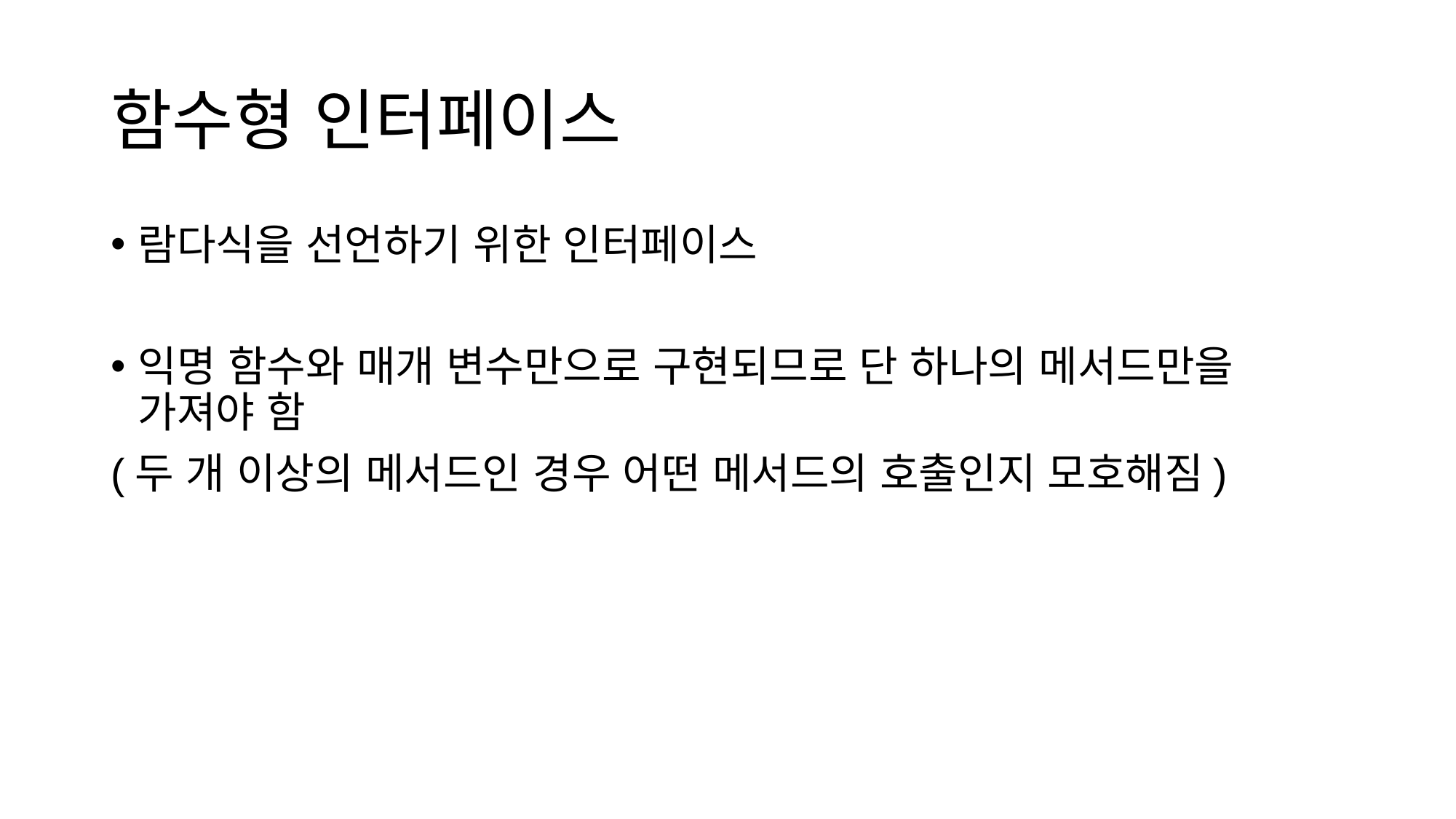

# 함수형 인터페이스
람다식을 선언하기 위한 인터페이스

익명 함수와 매개 변수만으로 구현되므로 단 하나의 메서드만을 가져야 함
(두 개 이상의 메서드인 경우 어떤 메서드의 호출인지 모호해짐)